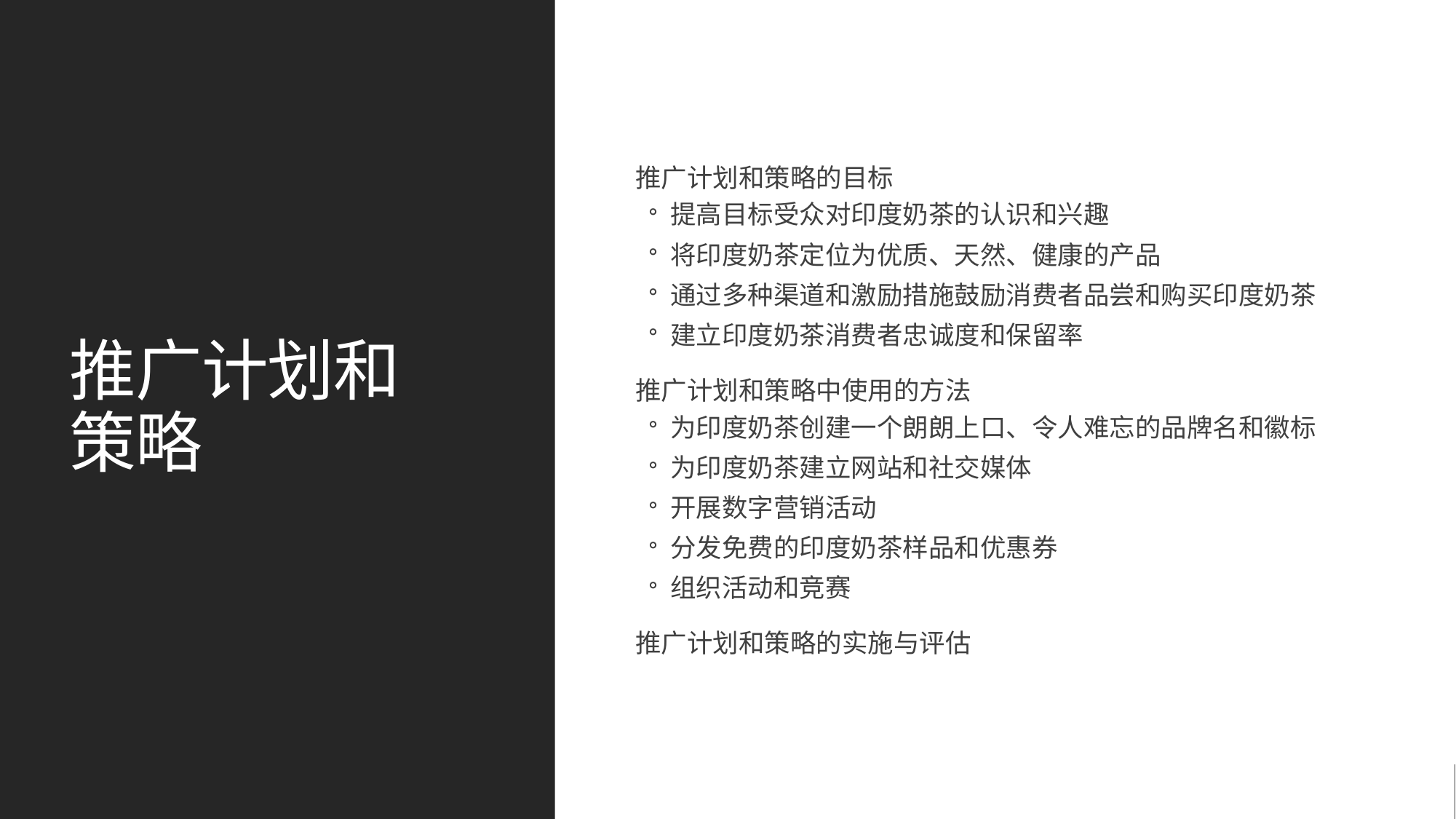

# 推广计划和 策略
推广计划和策略的目标
提高目标受众对印度奶茶的认识和兴趣
将印度奶茶定位为优质、天然、健康的产品
通过多种渠道和激励措施鼓励消费者品尝和购买印度奶茶
建立印度奶茶消费者忠诚度和保留率
推广计划和策略中使用的方法
为印度奶茶创建一个朗朗上口、令人难忘的品牌名和徽标
为印度奶茶建立网站和社交媒体
开展数字营销活动
分发免费的印度奶茶样品和优惠券
组织活动和竞赛
推广计划和策略的实施与评估